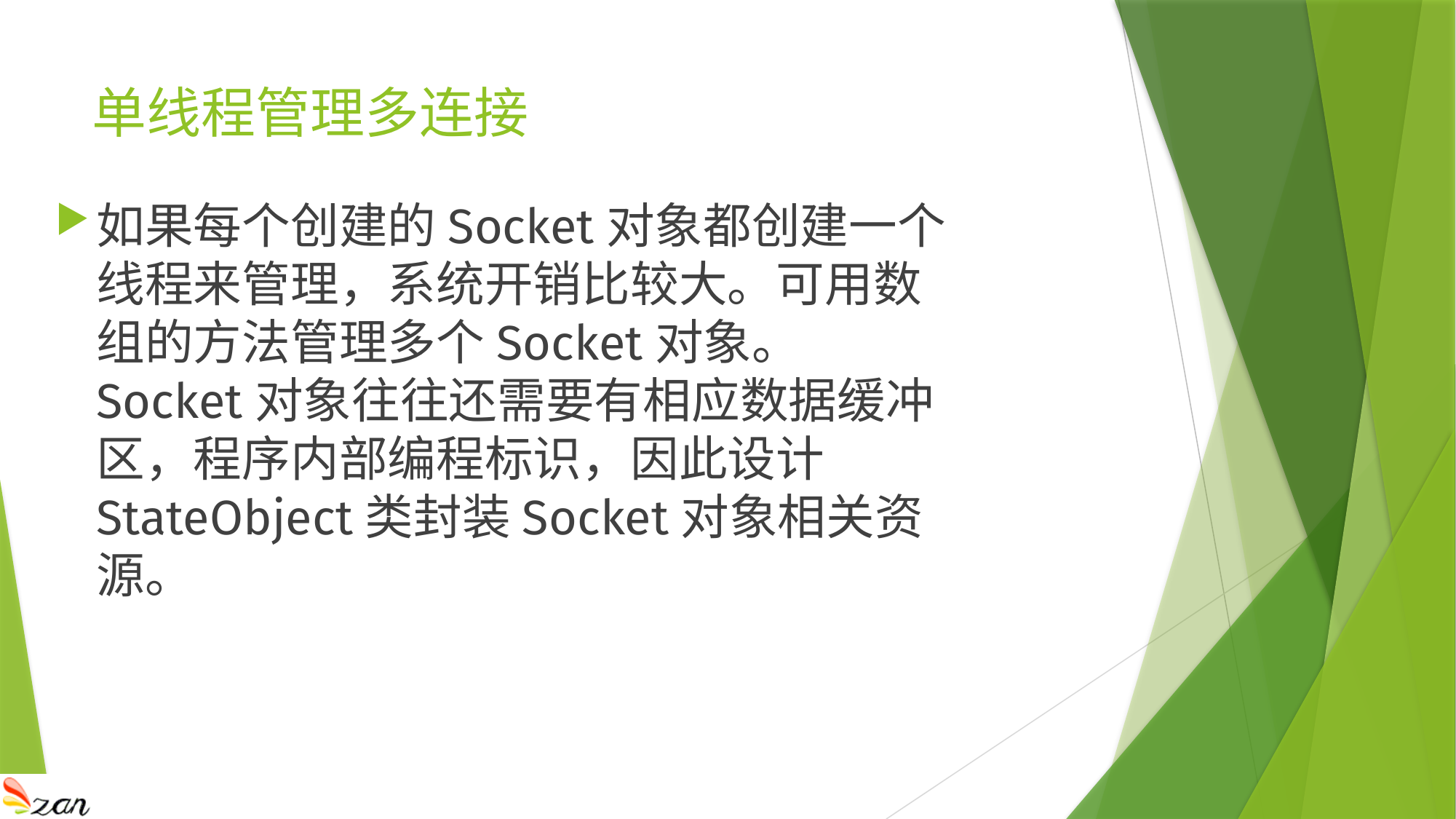

# 单线程管理多连接
如果每个创建的Socket对象都创建一个线程来管理，系统开销比较大。可用数组的方法管理多个Socket对象。 Socket对象往往还需要有相应数据缓冲区，程序内部编程标识，因此设计StateObject类封装Socket对象相关资源。